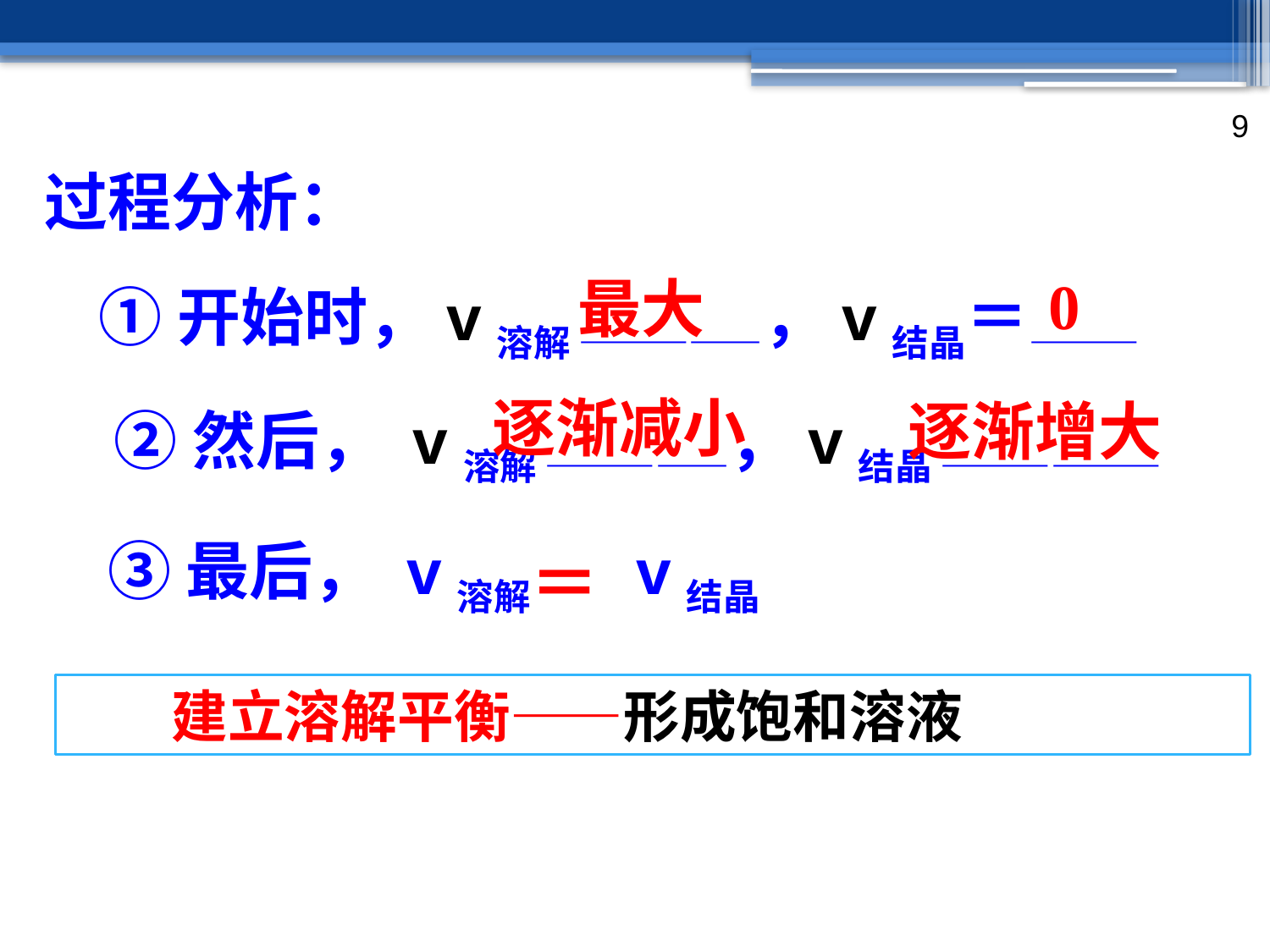

9
过程分析：
0
最大
①开始时，v溶解 —————，v结晶＝———
逐渐减小
逐渐增大
②然后， v溶解 —————，v结晶 ——————
③最后， v溶解 —— v结晶
＝
       建立溶解平衡——形成饱和溶液